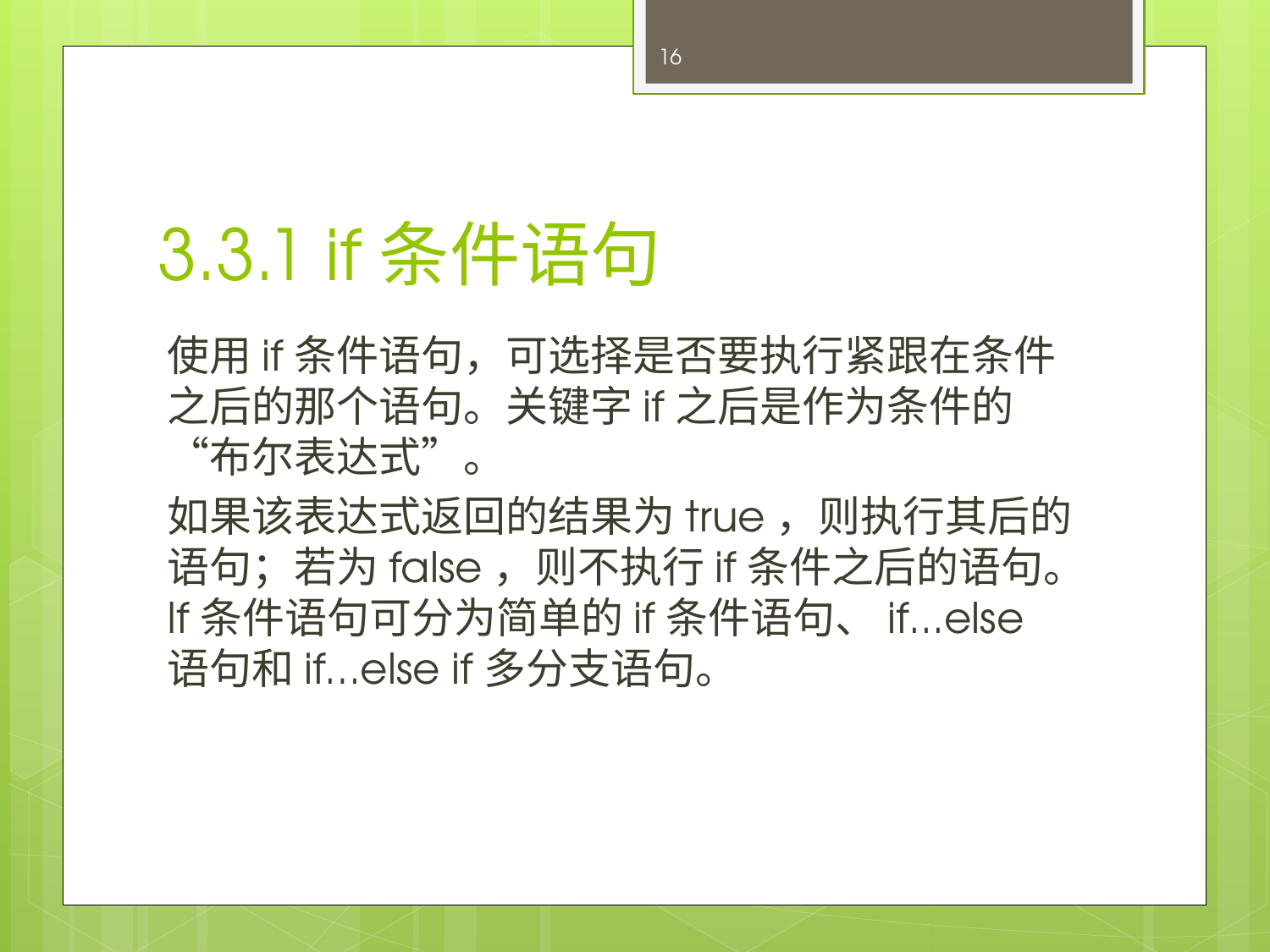

16
# 3.3.1 if条件语句
使用if条件语句，可选择是否要执行紧跟在条件之后的那个语句。关键字if之后是作为条件的“布尔表达式”。
如果该表达式返回的结果为true，则执行其后的语句；若为false，则不执行if条件之后的语句。If条件语句可分为简单的if条件语句、if...else语句和if…else if多分支语句。